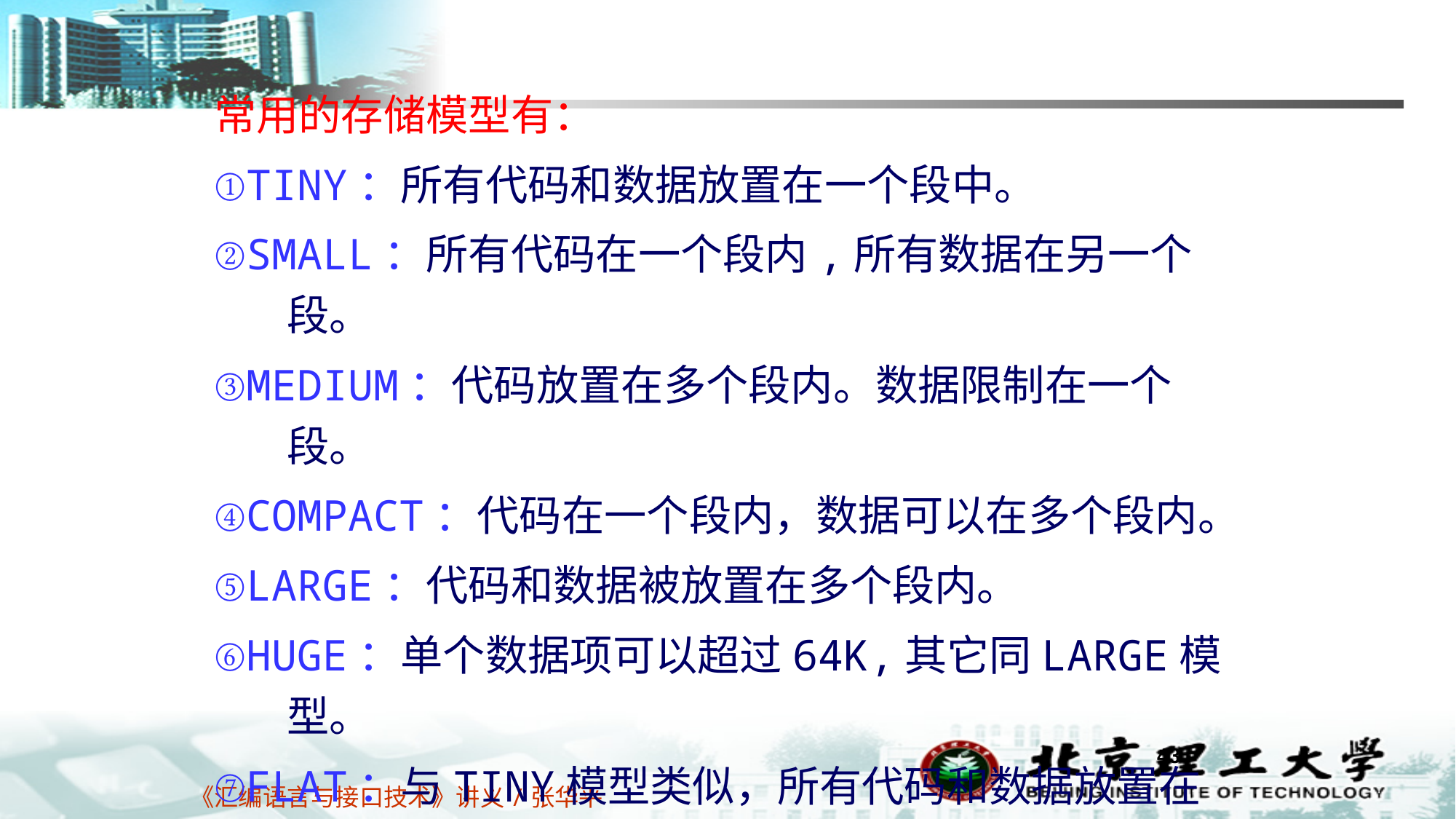

常用的存储模型有：
①TINY：所有代码和数据放置在一个段中。
②SMALL：所有代码在一个段内,所有数据在另一个段。
③MEDIUM：代码放置在多个段内。数据限制在一个段。
④COMPACT：代码在一个段内，数据可以在多个段内。
⑤LARGE：代码和数据被放置在多个段内。
⑥HUGE：单个数据项可以超过64K,其它同LARGE模型。
⑦FLAT：与TINY模型类似，所有代码和数据放置在一个段中。TINY模型的段是16位，FLAT32位。
43